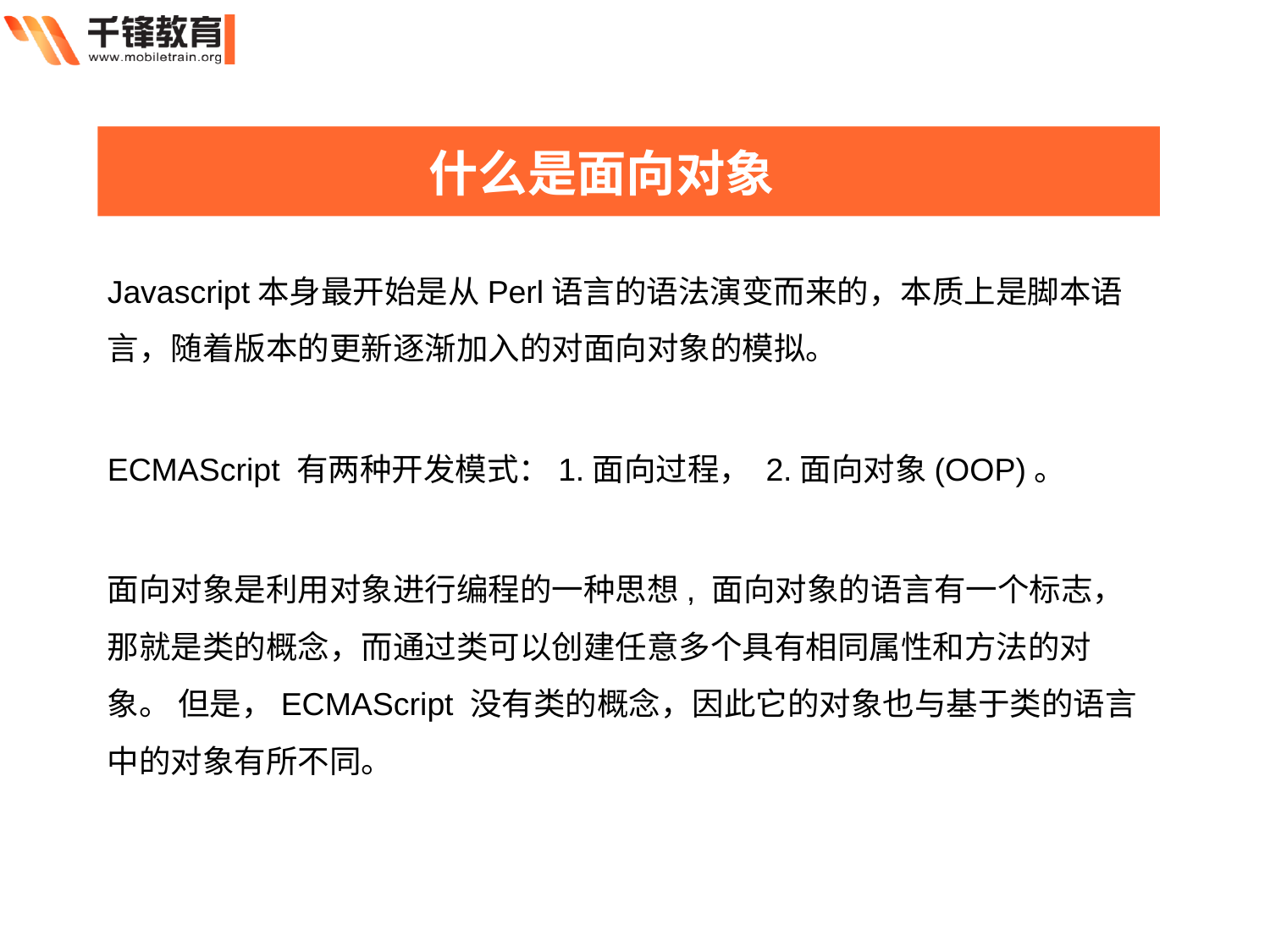

什么是面向对象
Javascript本身最开始是从Perl语言的语法演变而来的，本质上是脚本语言，随着版本的更新逐渐加入的对面向对象的模拟。

ECMAScript 有两种开发模式：1.面向过程， 2.面向对象(OOP)。

面向对象是利用对象进行编程的一种思想, 面向对象的语言有一个标志，那就是类的概念，而通过类可以创建任意多个具有相同属性和方法的对象。 但是，ECMAScript 没有类的概念，因此它的对象也与基于类的语言中的对象有所不同。